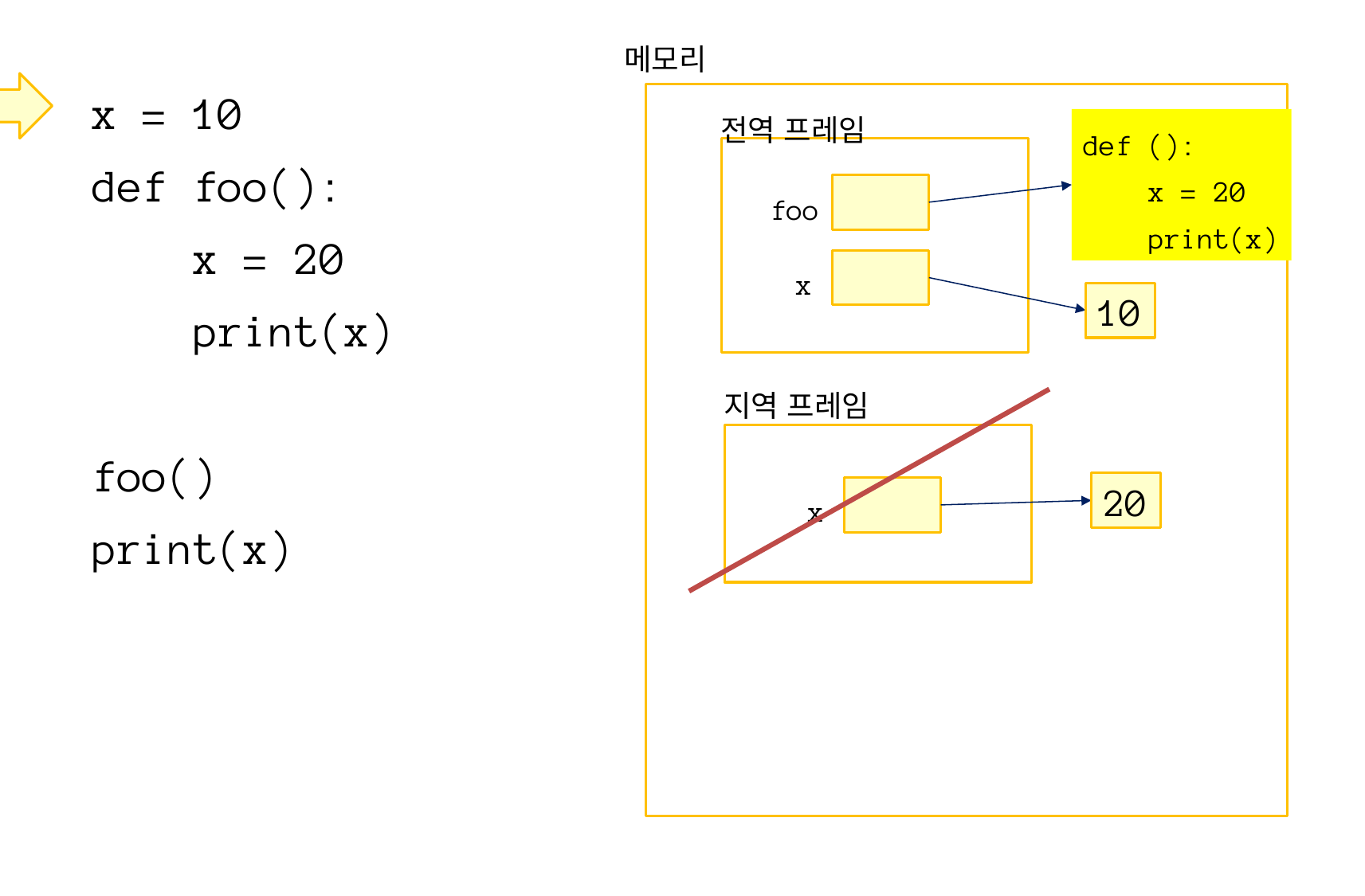

메모리
PC

x = 10
def foo():
    x = 20
    print(x)

foo()
print(x)

전역 프레임
def ():
    x = 20
    print(x)

foo

x

10
지역 프레임

20
x